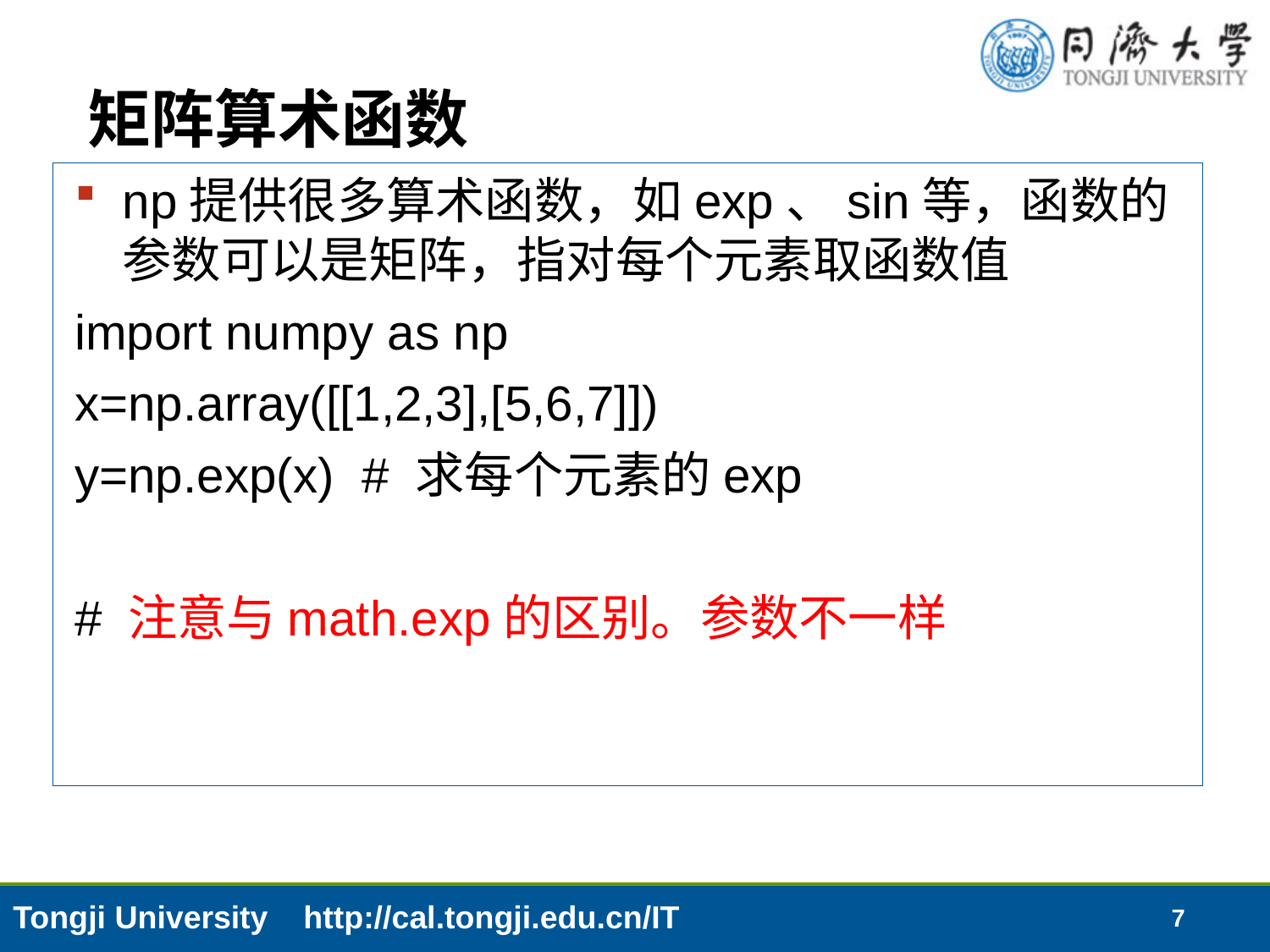

# 矩阵算术函数
np提供很多算术函数，如exp、sin等，函数的参数可以是矩阵，指对每个元素取函数值
import numpy as np
x=np.array([[1,2,3],[5,6,7]])
y=np.exp(x)  # 求每个元素的exp

# 注意与math.exp的区别。参数不一样